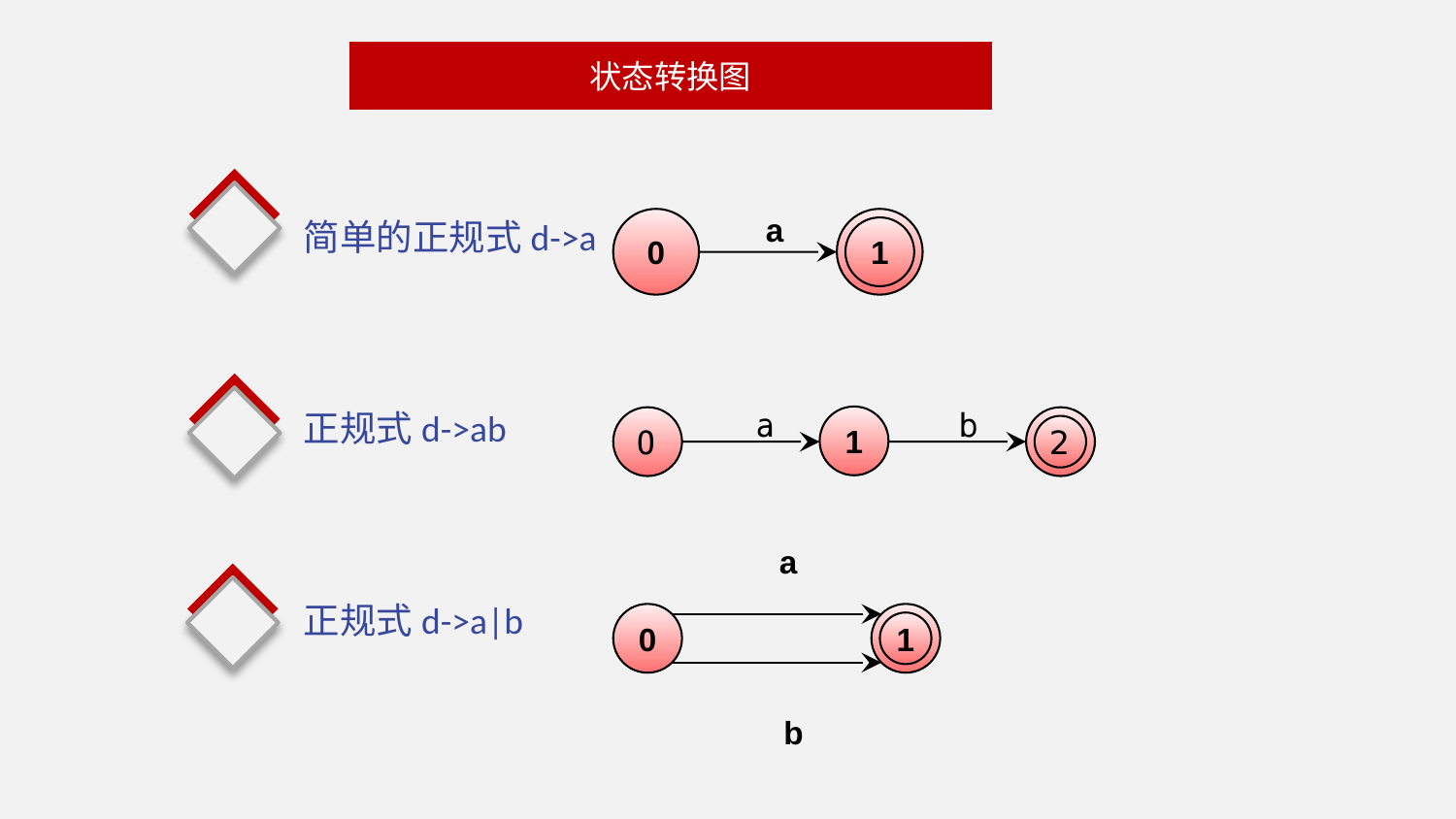

状态转换图

简单的正规式d->a

正规式d->ab

正规式d->a|b

a
0

1

a
b
1
0

2

a

0

1
b